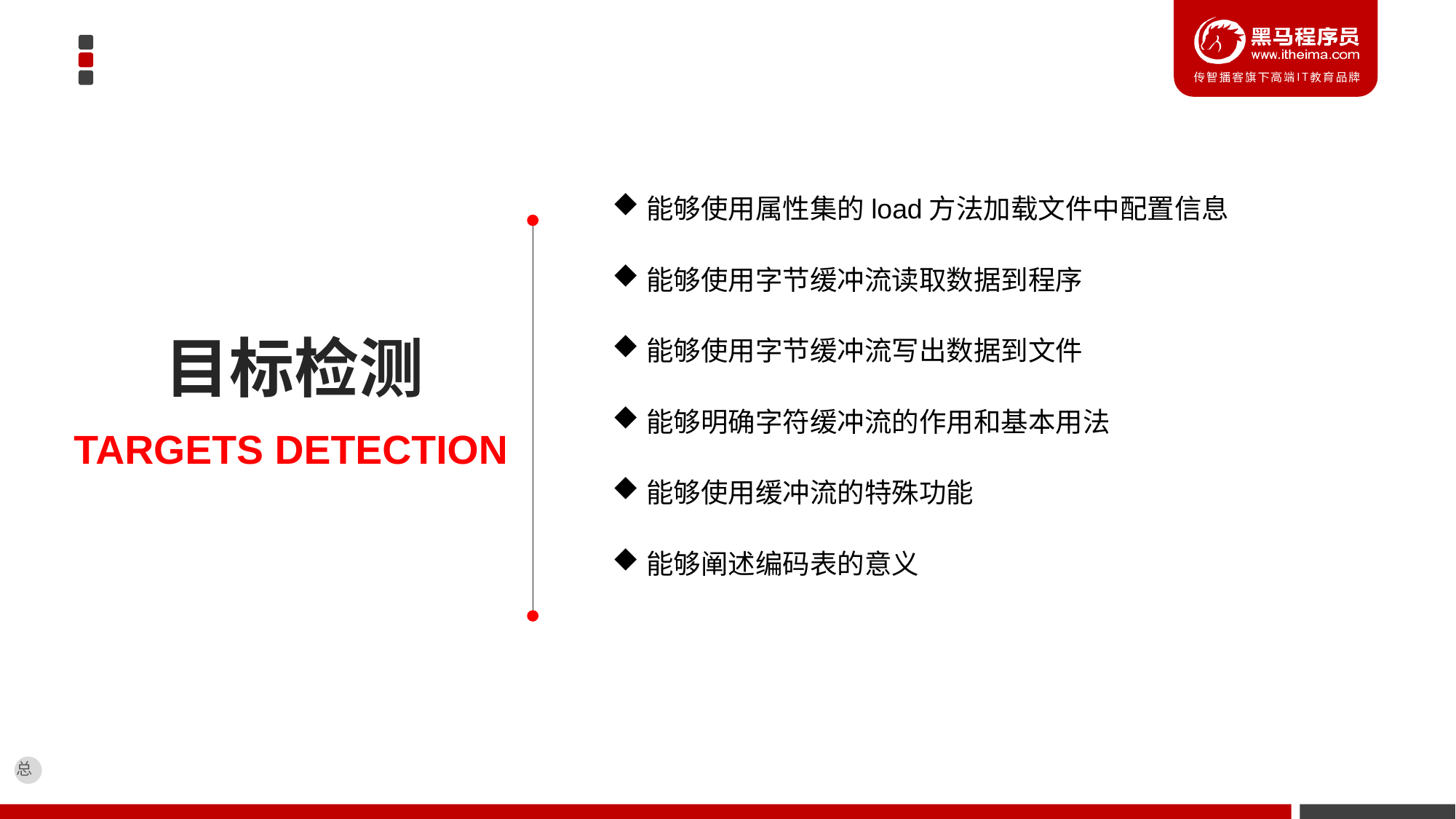

能够使用属性集的load方法加载文件中配置信息
能够使用字节缓冲流读取数据到程序
能够使用字节缓冲流写出数据到文件
能够明确字符缓冲流的作用和基本用法
能够使用缓冲流的特殊功能
能够阐述编码表的意义

目标检测
TARGETS DETECTION

总